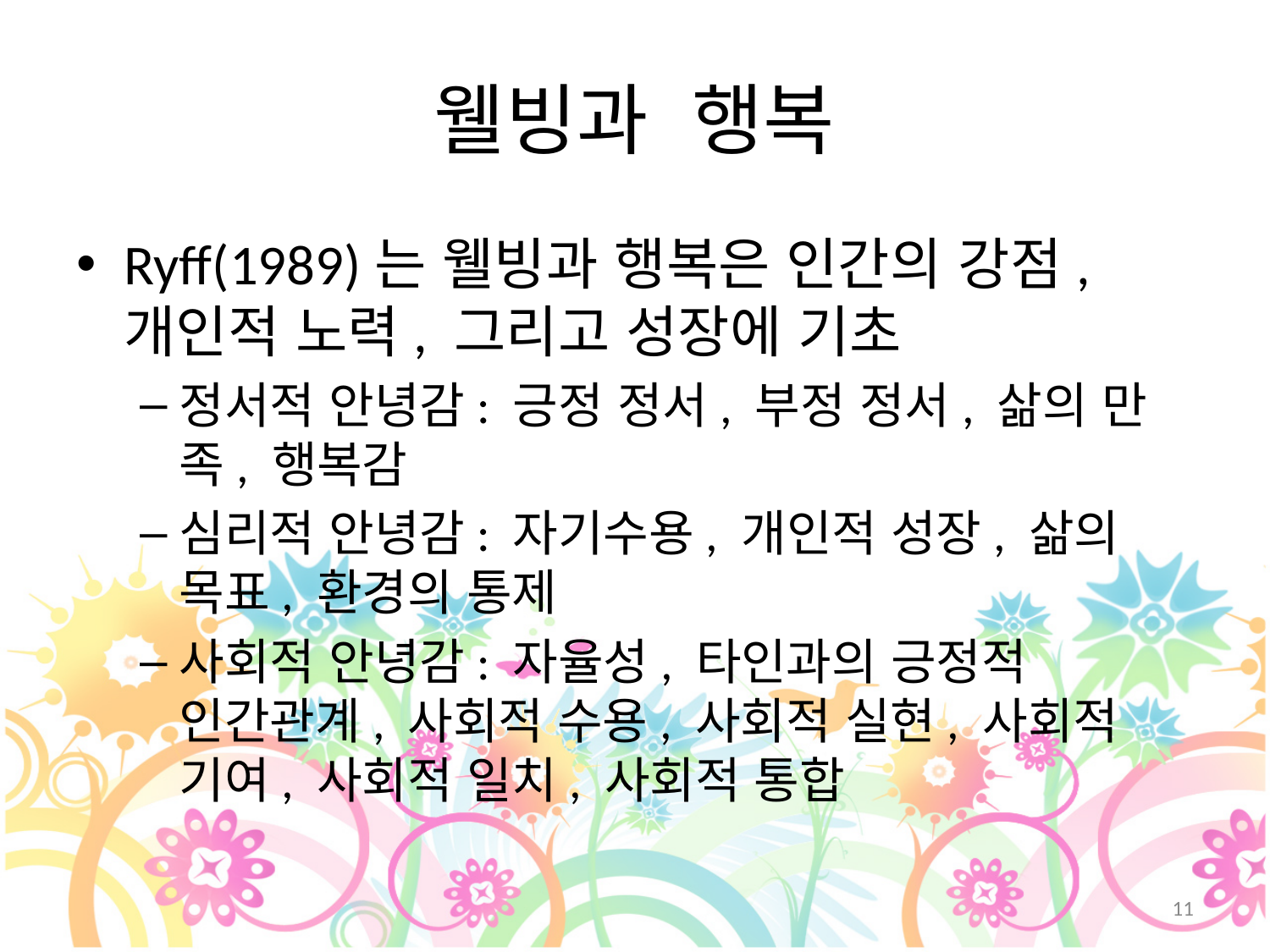

# 웰빙과  행복
Ryff(1989)는 웰빙과 행복은 인간의 강점, 개인적 노력, 그리고 성장에 기초
정서적 안녕감: 긍정 정서, 부정 정서, 삶의 만족, 행복감
심리적 안녕감: 자기수용, 개인적 성장, 삶의 목표, 환경의 통제
사회적 안녕감: 자율성, 타인과의 긍정적 인간관계, 사회적 수용, 사회적 실현, 사회적 기여, 사회적 일치, 사회적 통합

11